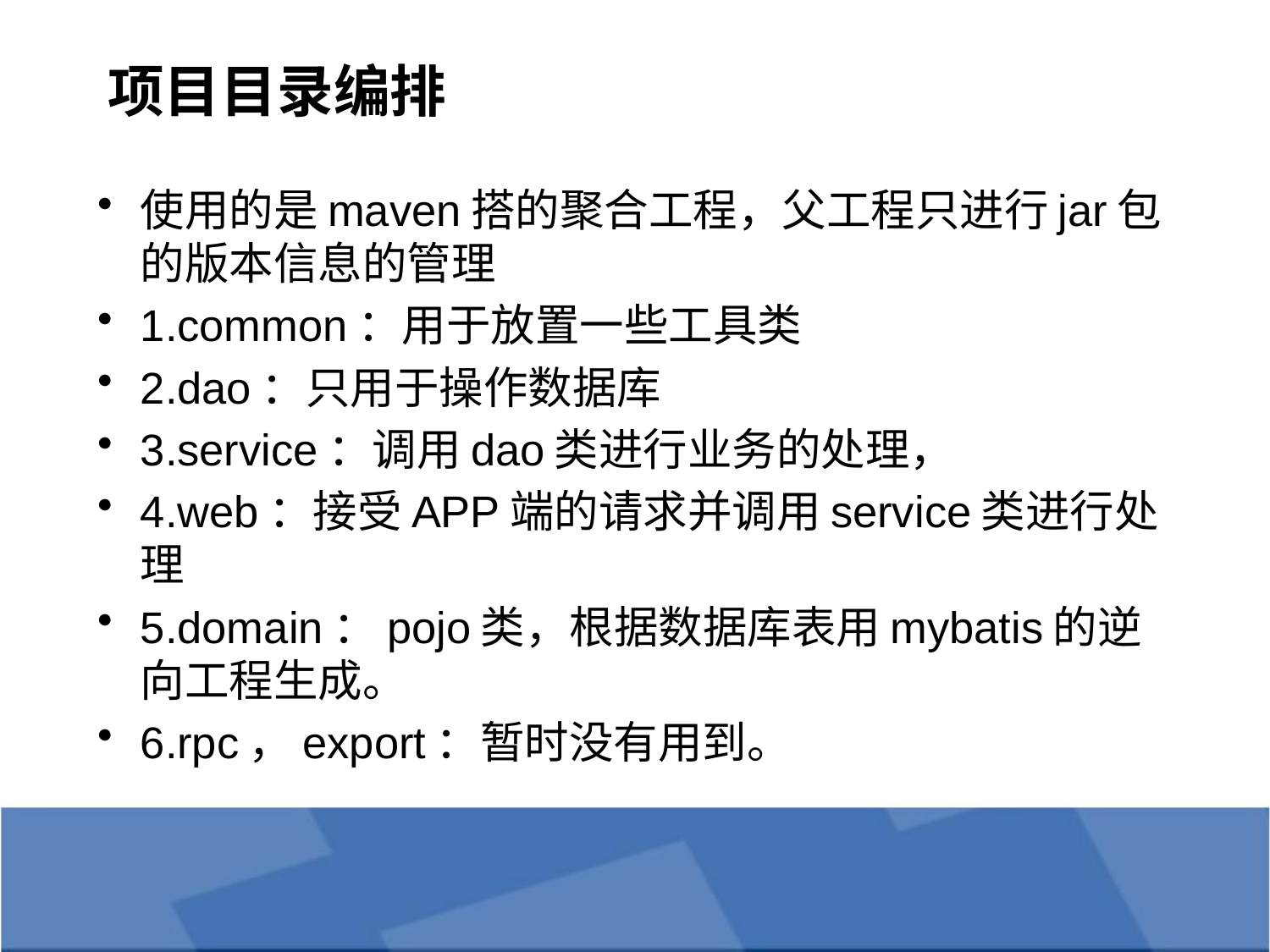

# 项目目录编排
使用的是maven搭的聚合工程，父工程只进行jar包的版本信息的管理
1.common：用于放置一些工具类
2.dao：只用于操作数据库
3.service：调用dao类进行业务的处理，
4.web：接受APP端的请求并调用service类进行处理
5.domain：pojo类，根据数据库表用mybatis的逆向工程生成。
6.rpc，export：暂时没有用到。